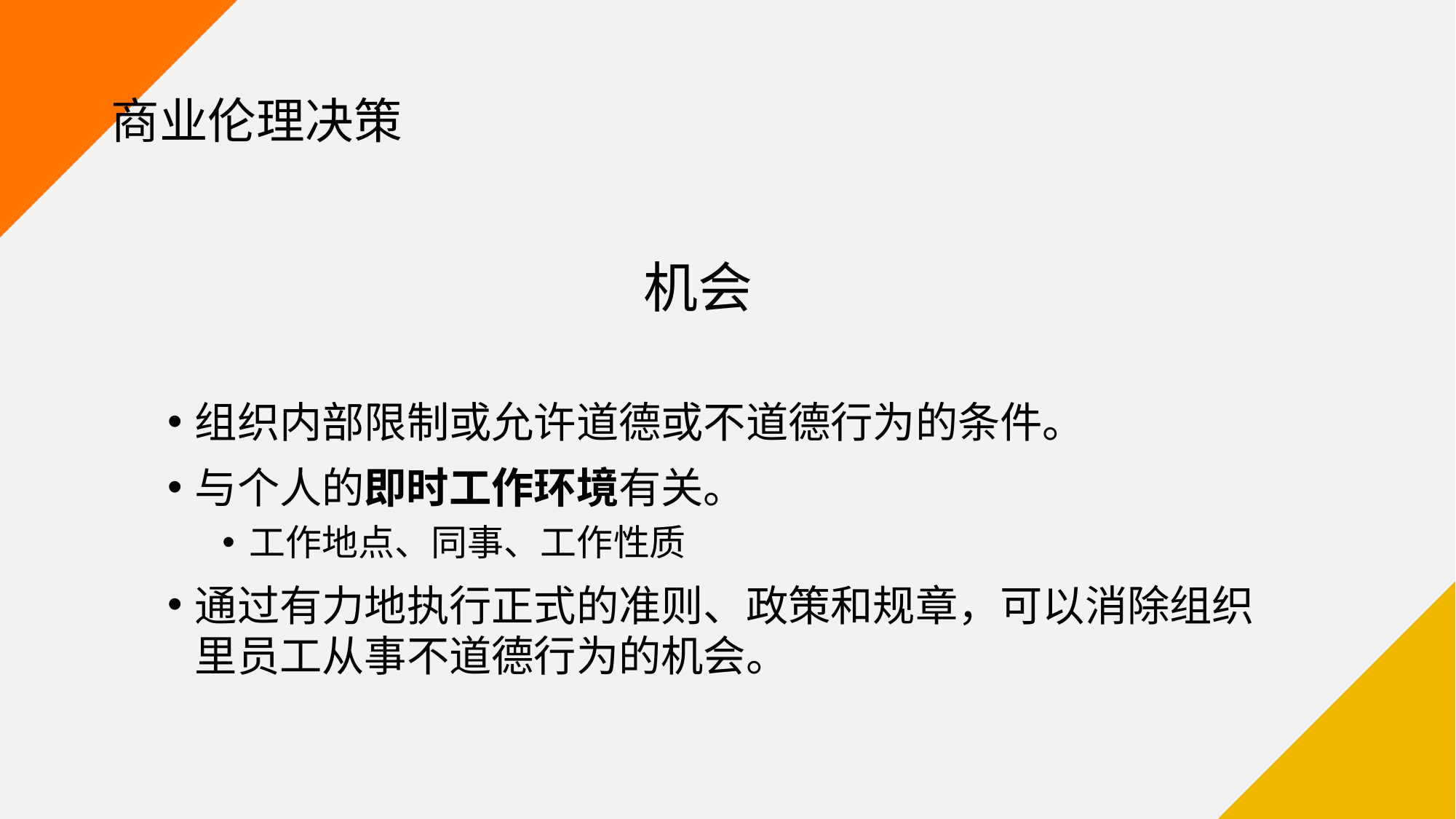

# 商业伦理决策
机会
组织内部限制或允许道德或不道德行为的条件。
与个人的即时工作环境有关。
工作地点、同事、工作性质
通过有力地执行正式的准则、政策和规章，可以消除组织里员工从事不道德行为的机会。